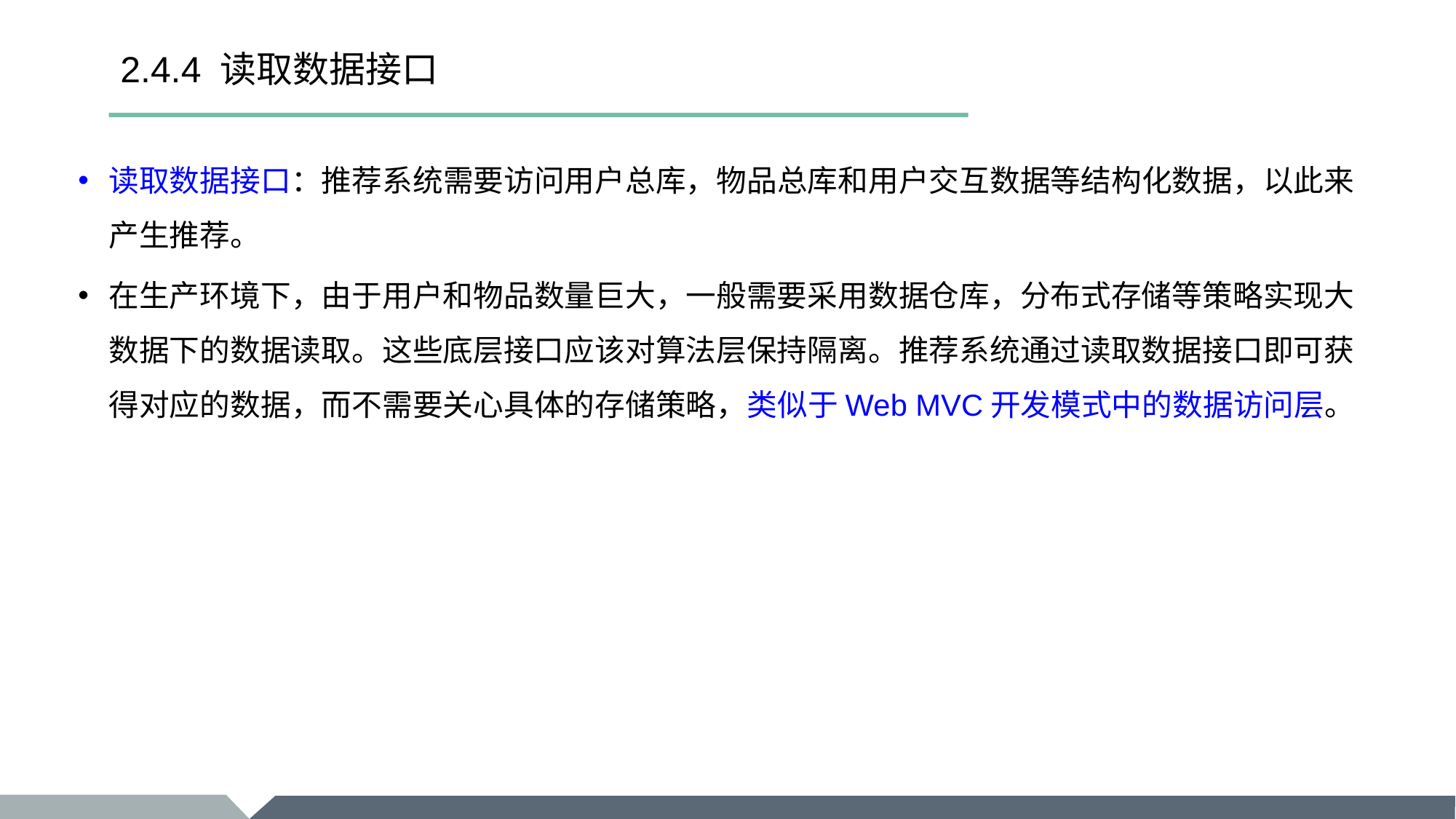

# 2.4.4 读取数据接口
读取数据接口：推荐系统需要访问用户总库，物品总库和用户交互数据等结构化数据，以此来产生推荐。
在生产环境下，由于用户和物品数量巨大，一般需要采用数据仓库，分布式存储等策略实现大数据下的数据读取。这些底层接口应该对算法层保持隔离。推荐系统通过读取数据接口即可获得对应的数据，而不需要关心具体的存储策略，类似于Web MVC开发模式中的数据访问层。